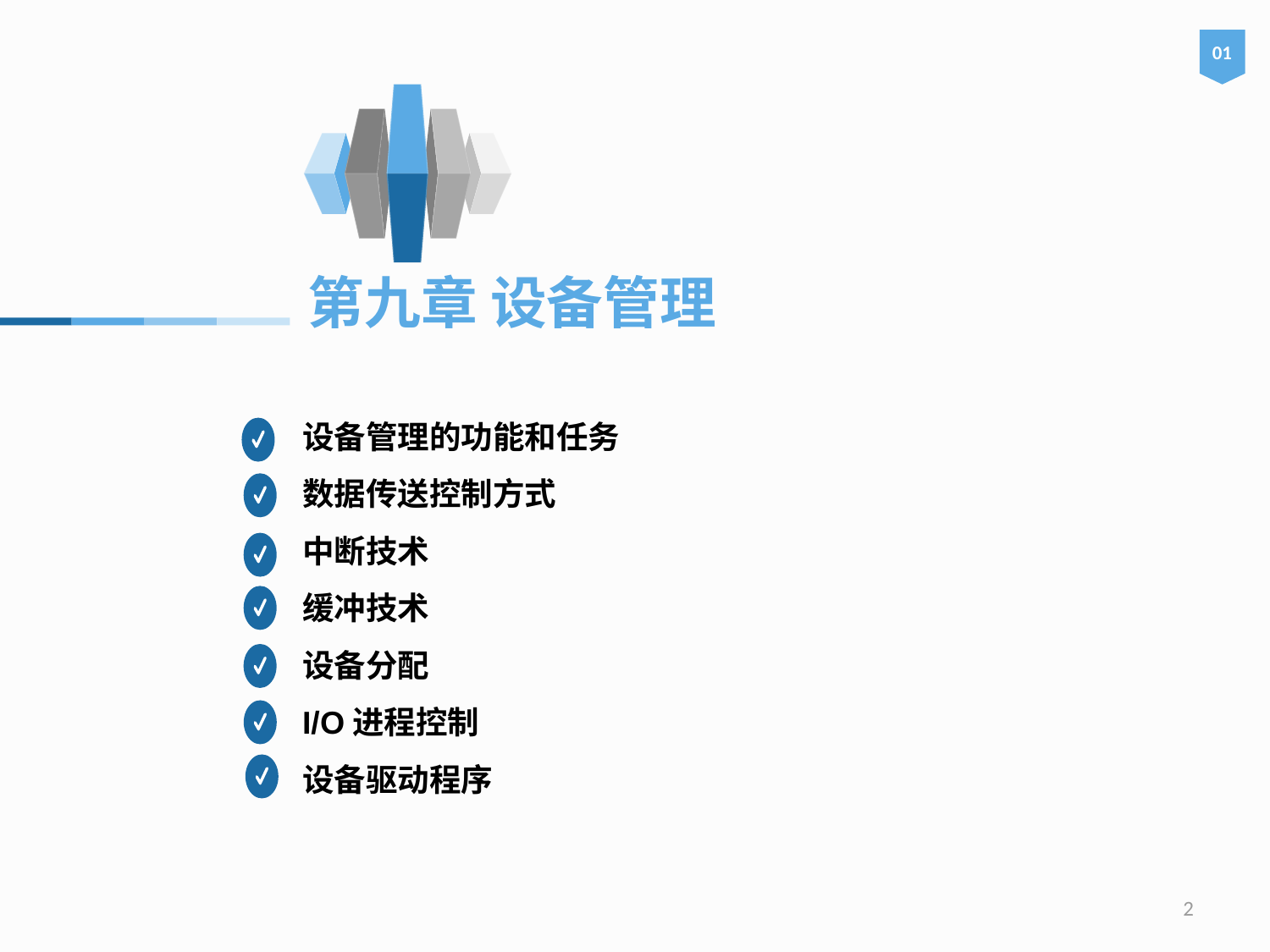

01

# 第九章 设备管理

设备管理的功能和任务
数据传送控制方式
中断技术
缓冲技术
设备分配
I/O进程控制
设备驱动程序

2